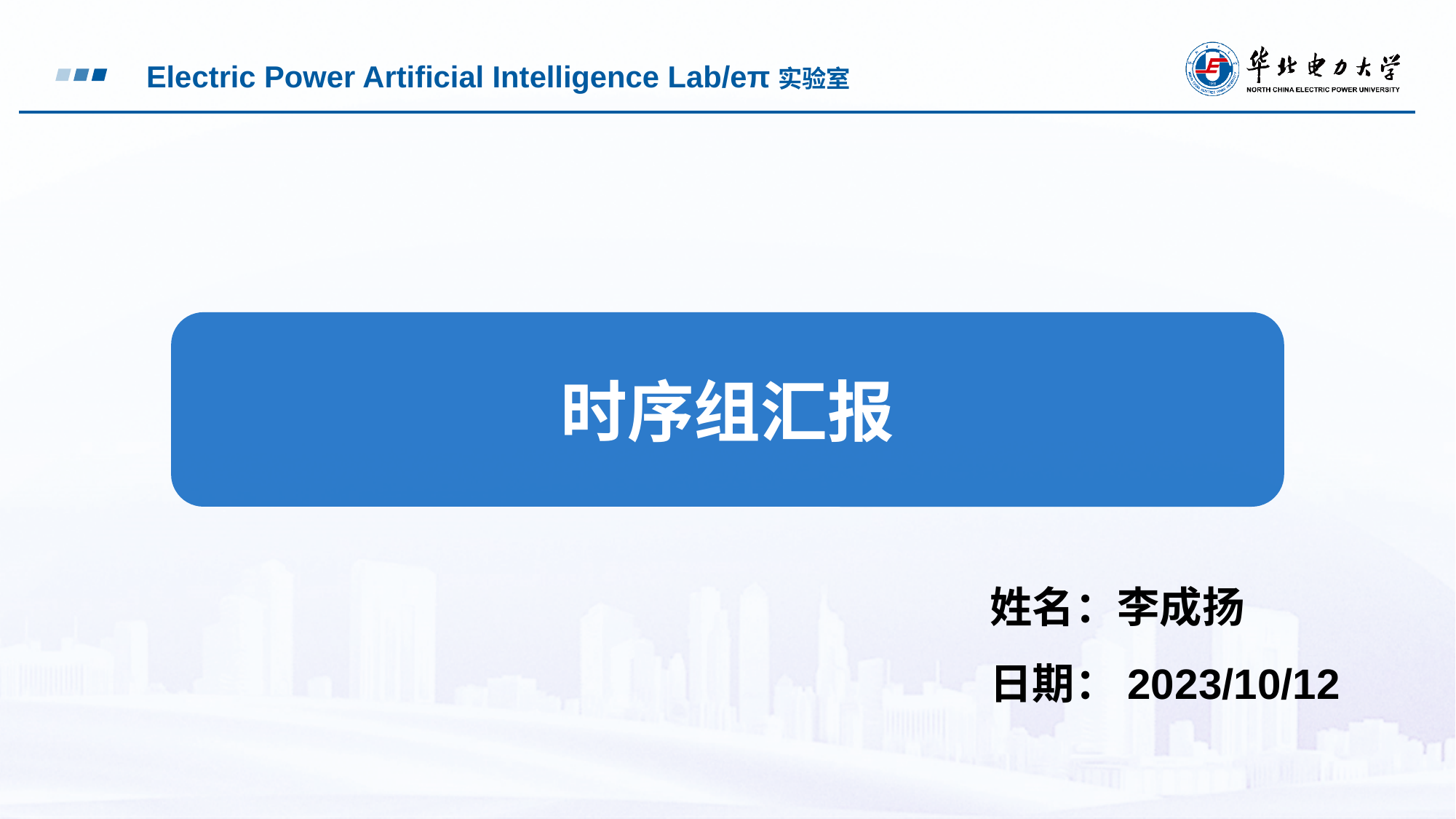

Electric Power Artificial Intelligence Lab/eπ实验室
时序组汇报
姓名：李成扬
日期：2023/10/12